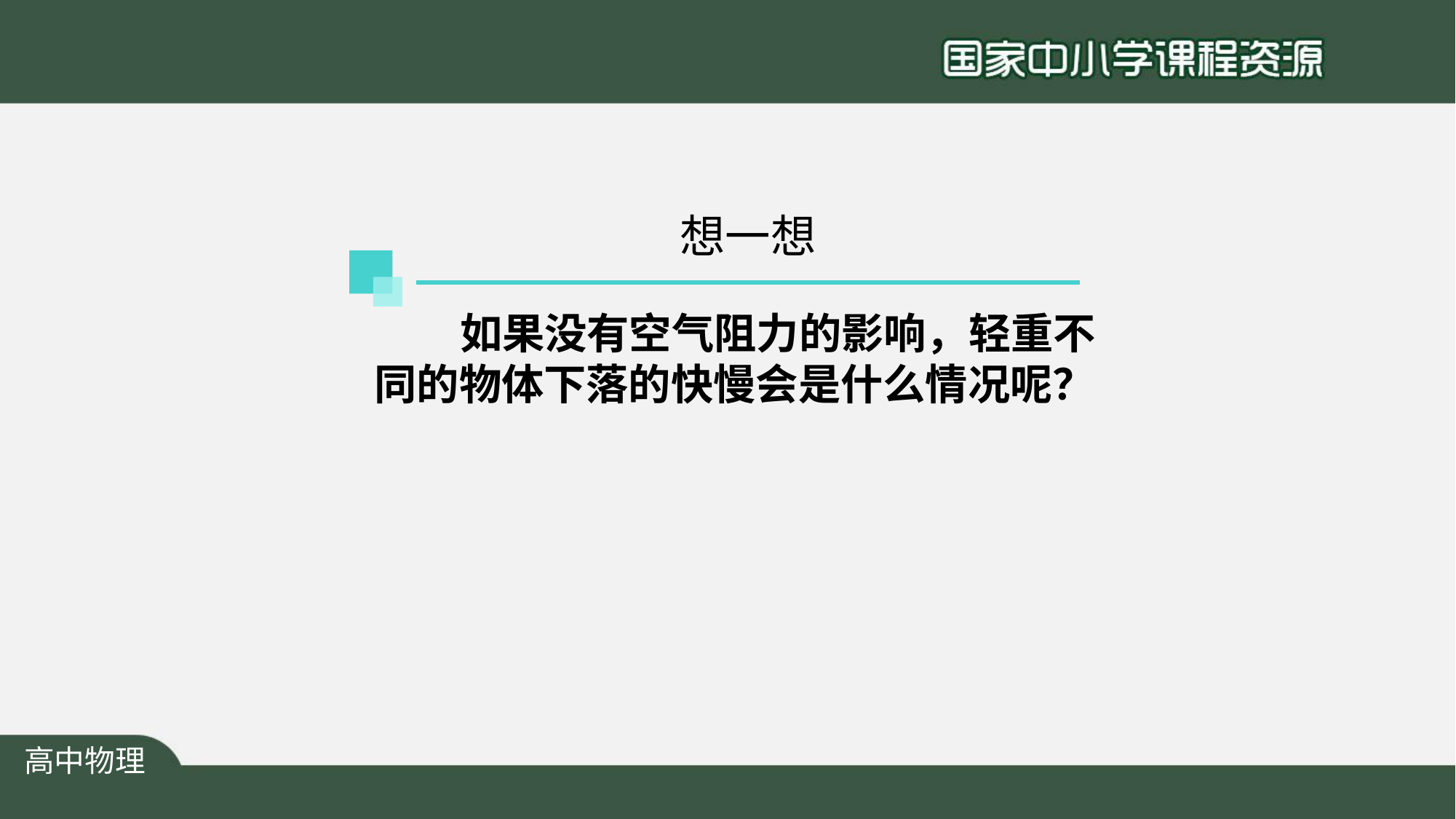

想一想

# 如果没有空气阻力的影响，轻重不 同的物体下落的快慢会是什么情况呢？
高中物理